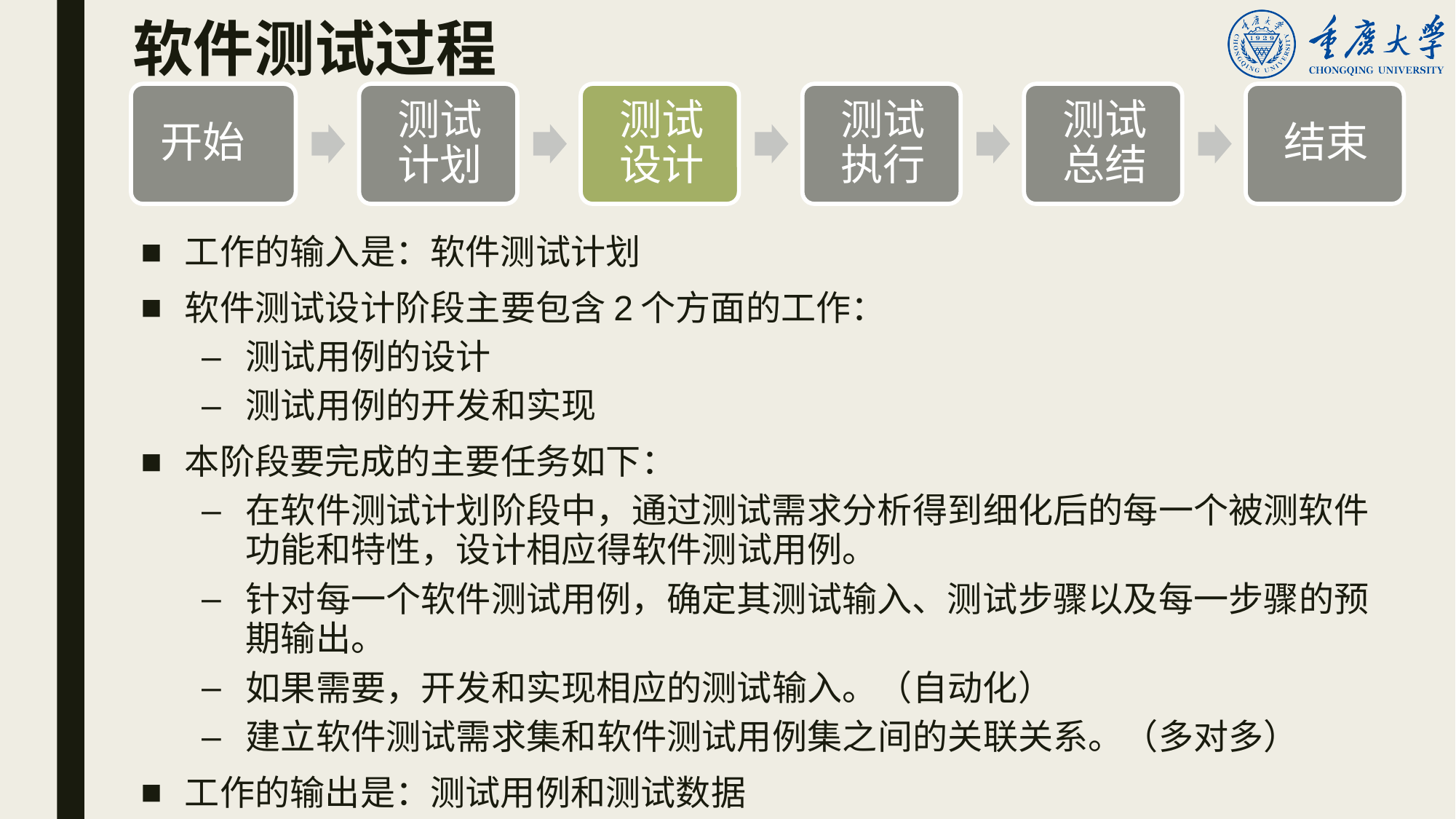

# 软件测试过程
开始

测试计划

测试设计

测试执行

测试总结

结束
工作的输入是：软件测试计划
软件测试设计阶段主要包含2个方面的工作：
测试用例的设计
测试用例的开发和实现
本阶段要完成的主要任务如下：
在软件测试计划阶段中，通过测试需求分析得到细化后的每一个被测软件功能和特性，设计相应得软件测试用例。
针对每一个软件测试用例，确定其测试输入、测试步骤以及每一步骤的预期输出。
如果需要，开发和实现相应的测试输入。（自动化）
建立软件测试需求集和软件测试用例集之间的关联关系。（多对多）
工作的输出是：测试用例和测试数据